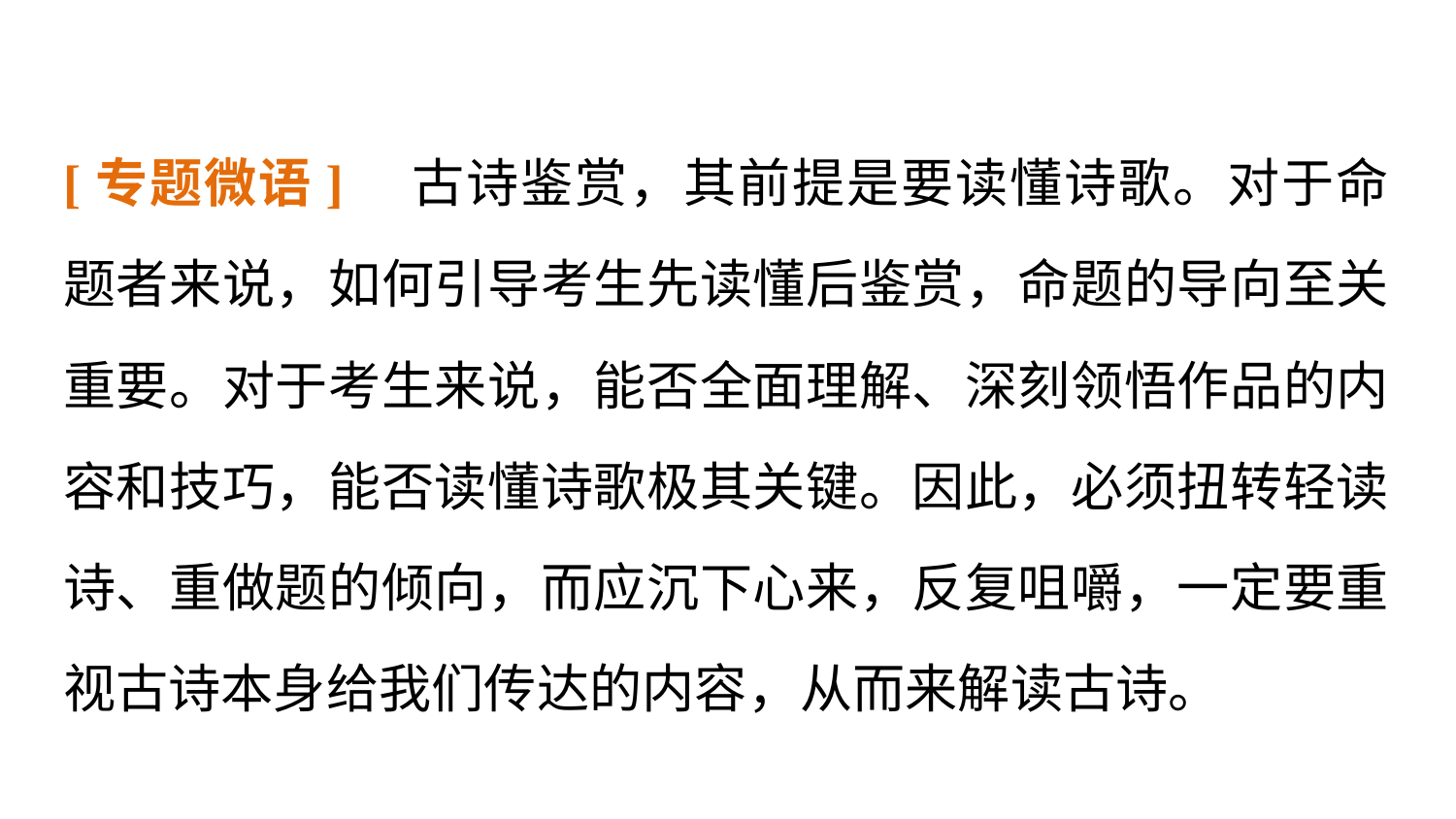

[专题微语]　古诗鉴赏，其前提是要读懂诗歌。对于命题者来说，如何引导考生先读懂后鉴赏，命题的导向至关重要。对于考生来说，能否全面理解、深刻领悟作品的内容和技巧，能否读懂诗歌极其关键。因此，必须扭转轻读诗、重做题的倾向，而应沉下心来，反复咀嚼，一定要重视古诗本身给我们传达的内容，从而来解读古诗。